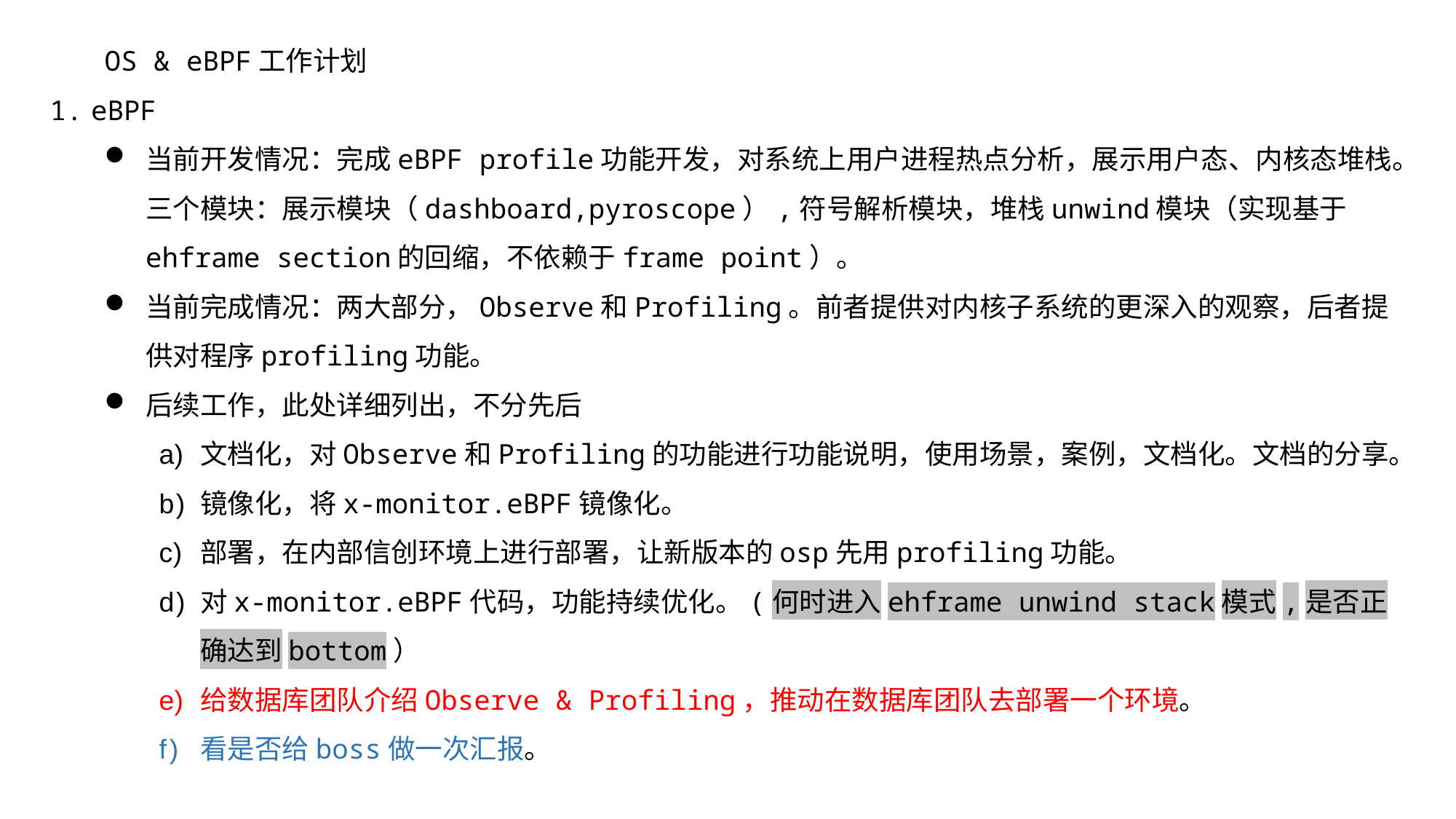

OS & eBPF工作计划
eBPF
当前开发情况：完成eBPF profile功能开发，对系统上用户进程热点分析，展示用户态、内核态堆栈。三个模块：展示模块（dashboard,pyroscope）,符号解析模块，堆栈unwind模块（实现基于ehframe section的回缩，不依赖于frame point）。
当前完成情况：两大部分，Observe和Profiling。前者提供对内核子系统的更深入的观察，后者提供对程序profiling功能。
后续工作，此处详细列出，不分先后
文档化，对Observe和Profiling的功能进行功能说明，使用场景，案例，文档化。文档的分享。
镜像化，将x-monitor.eBPF镜像化。
部署，在内部信创环境上进行部署，让新版本的osp先用profiling功能。
对x-monitor.eBPF代码，功能持续优化。(何时进入ehframe unwind stack模式,是否正确达到bottom）
给数据库团队介绍Observe & Profiling，推动在数据库团队去部署一个环境。
看是否给boss做一次汇报。